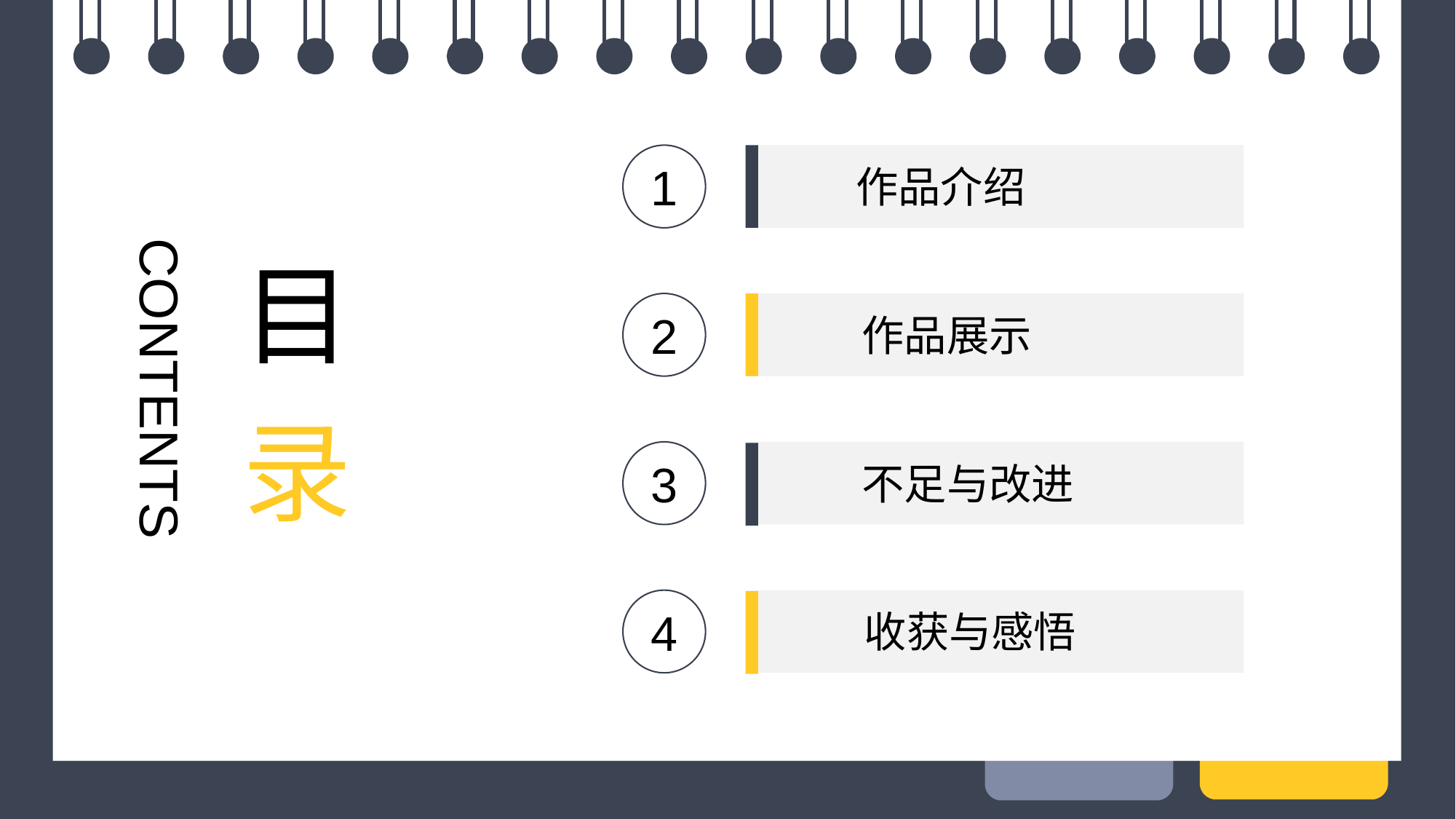

1

作品介绍
CONTENTS
目

作品展示
2
录

不足与改进
3

收获与感悟
4